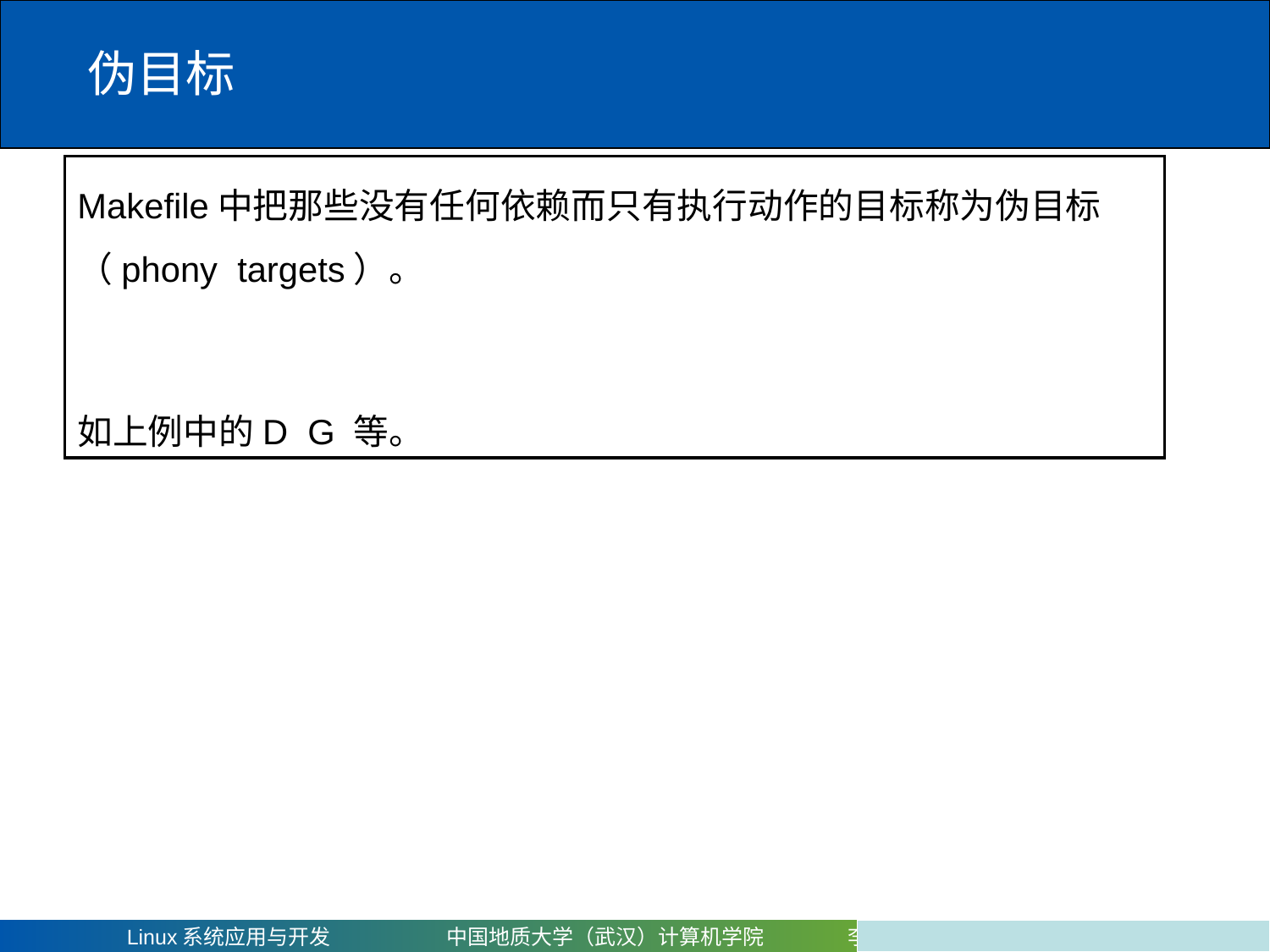

伪目标
Makefile中把那些没有任何依赖而只有执行动作的目标称为伪目标（phony  targets）。

如上例中的D  G 等。